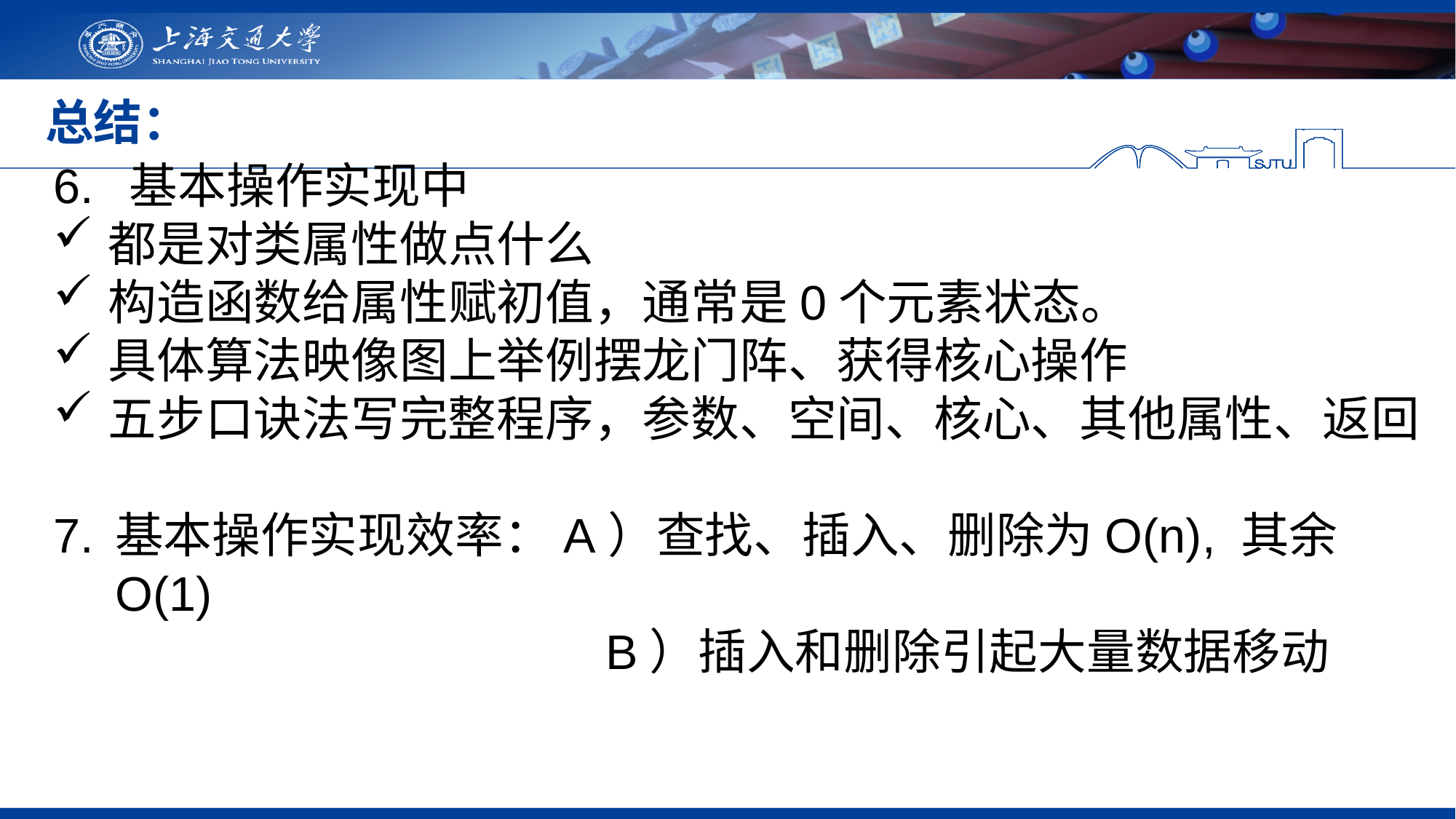

# 总结：
基本操作实现中
都是对类属性做点什么
构造函数给属性赋初值，通常是0个元素状态。
具体算法映像图上举例摆龙门阵、获得核心操作
五步口诀法写完整程序，参数、空间、核心、其他属性、返回

基本操作实现效率：A）查找、插入、删除为O(n), 其余O(1)
                                         B）插入和删除引起大量数据移动